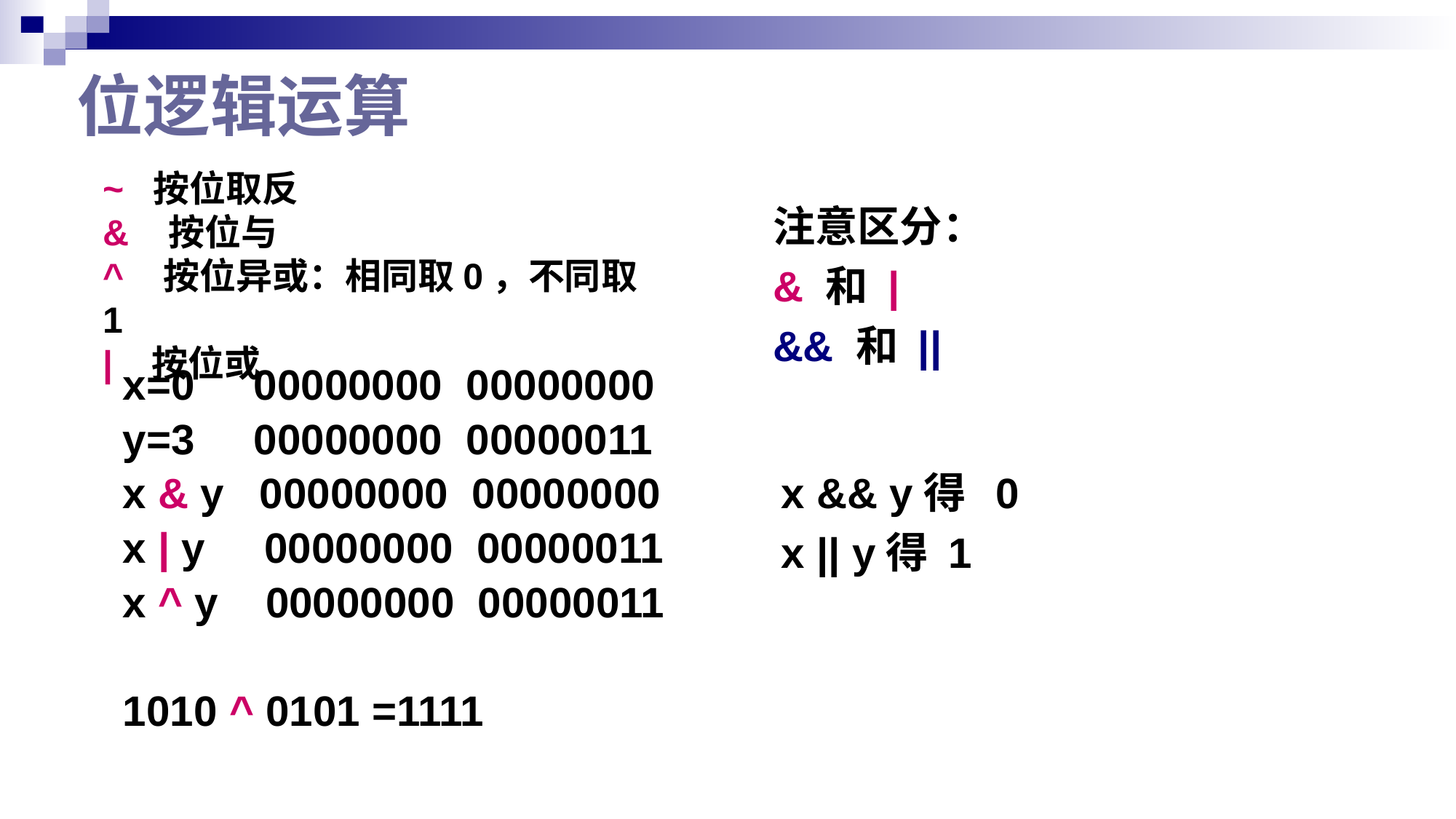

# 位逻辑运算

~  按位取反
&   按位与
^   按位异或：相同取0，不同取1
|   按位或
注意区分：
& 和 |
&& 和 ||
x=0     00000000  00000000
y=3     00000000  00000011
x & y   00000000  00000000
x | y     00000000  00000011
x ^ y    00000000  00000011

1010 ^ 0101 =1111
x && y得  0
x || y得 1